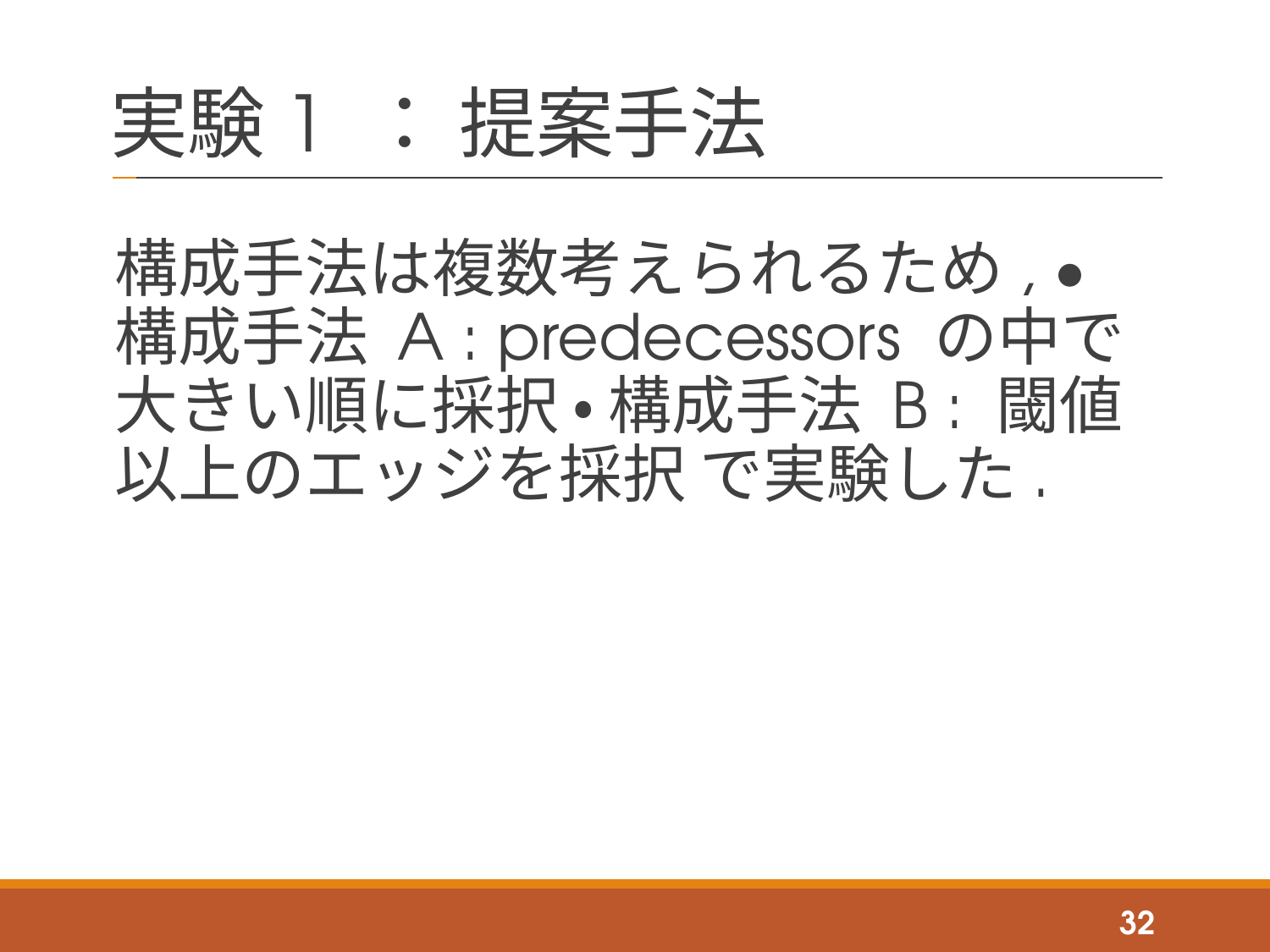

# 実験1 ： 提案手法
構成手法は複数考えられるため, • 構成手法 A : predecessors の中で大きい順に採択 • 構成手法 B : 閾値以上のエッジを採択 で実験した.
32